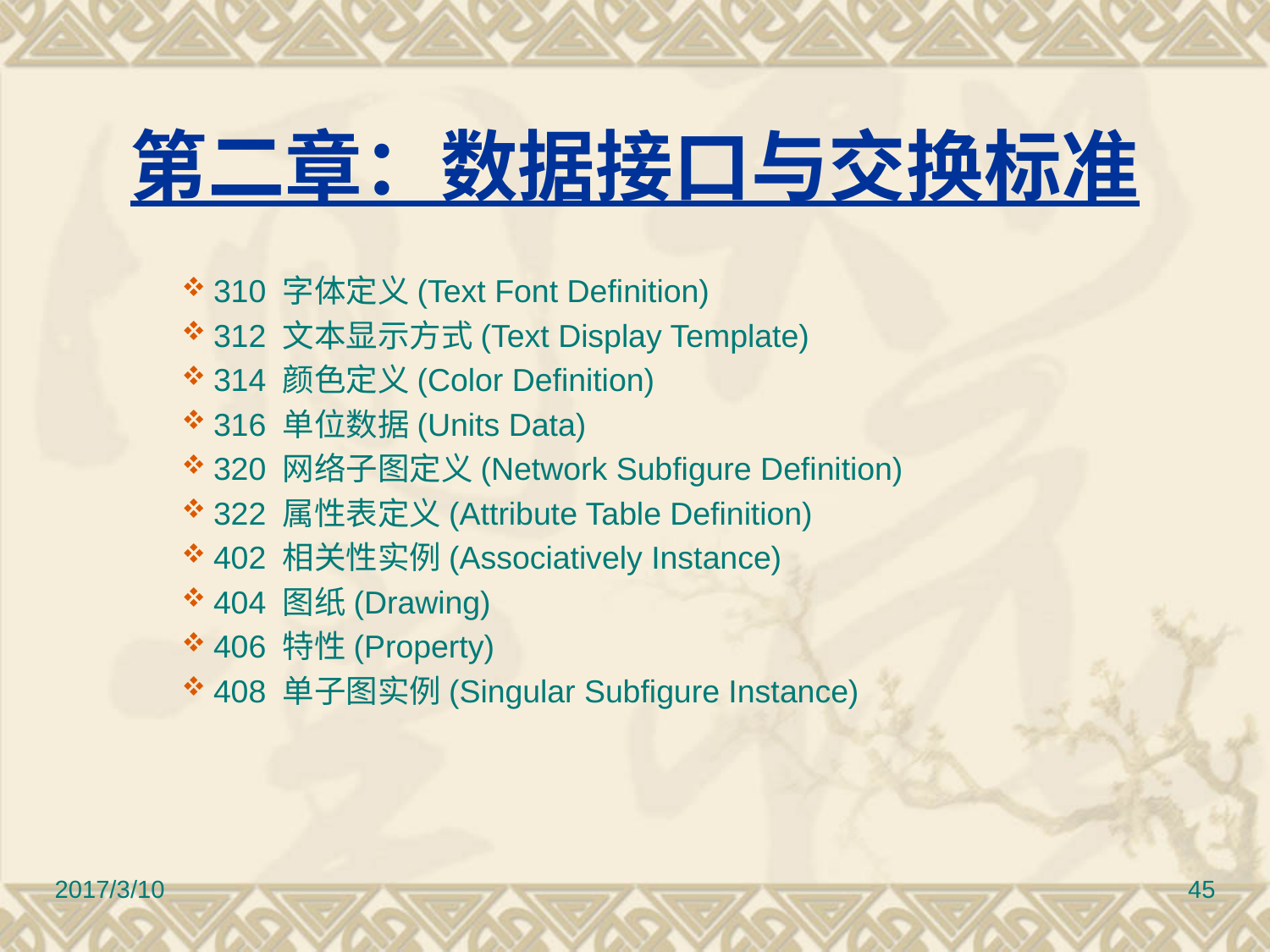

# 第二章：数据接口与交换标准
310 字体定义(Text Font Definition)
312 文本显示方式(Text Display Template)
314 颜色定义(Color Definition)
316 单位数据(Units Data)
320 网络子图定义(Network Subfigure Definition)
322 属性表定义(Attribute Table Definition)
402 相关性实例(Associatively Instance)
404 图纸(Drawing)
406 特性(Property)
408 单子图实例(Singular Subfigure Instance)
2017/3/10
45